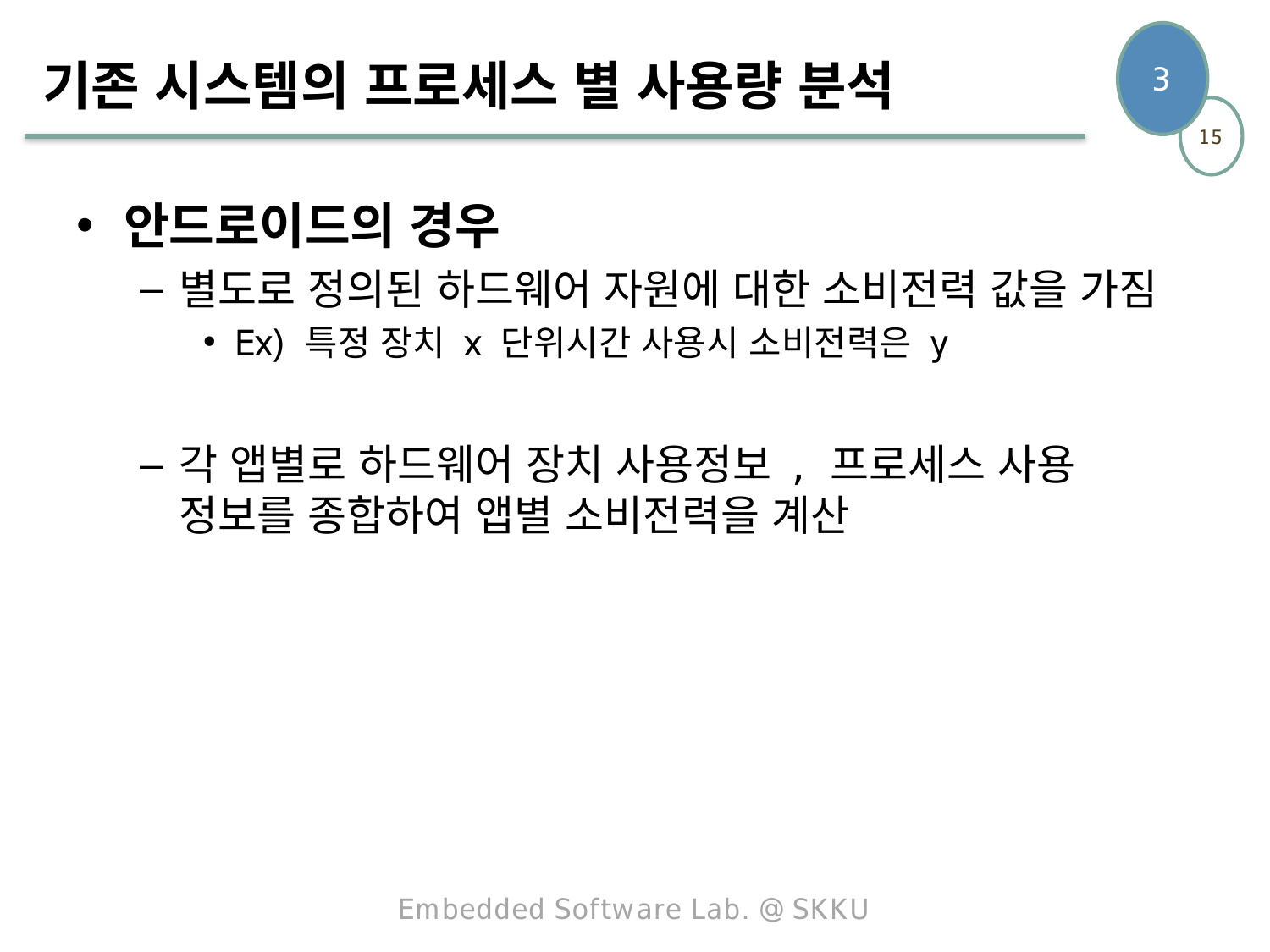

# 기존 시스템의 프로세스 별 사용량 분석
안드로이드의 경우
별도로 정의된 하드웨어 자원에 대한 소비전력 값을 가짐
Ex) 특정 장치 x 단위시간 사용시 소비전력은 y

각 앱별로 하드웨어 장치 사용정보 , 프로세스 사용 정보를 종합하여 앱별 소비전력을 계산